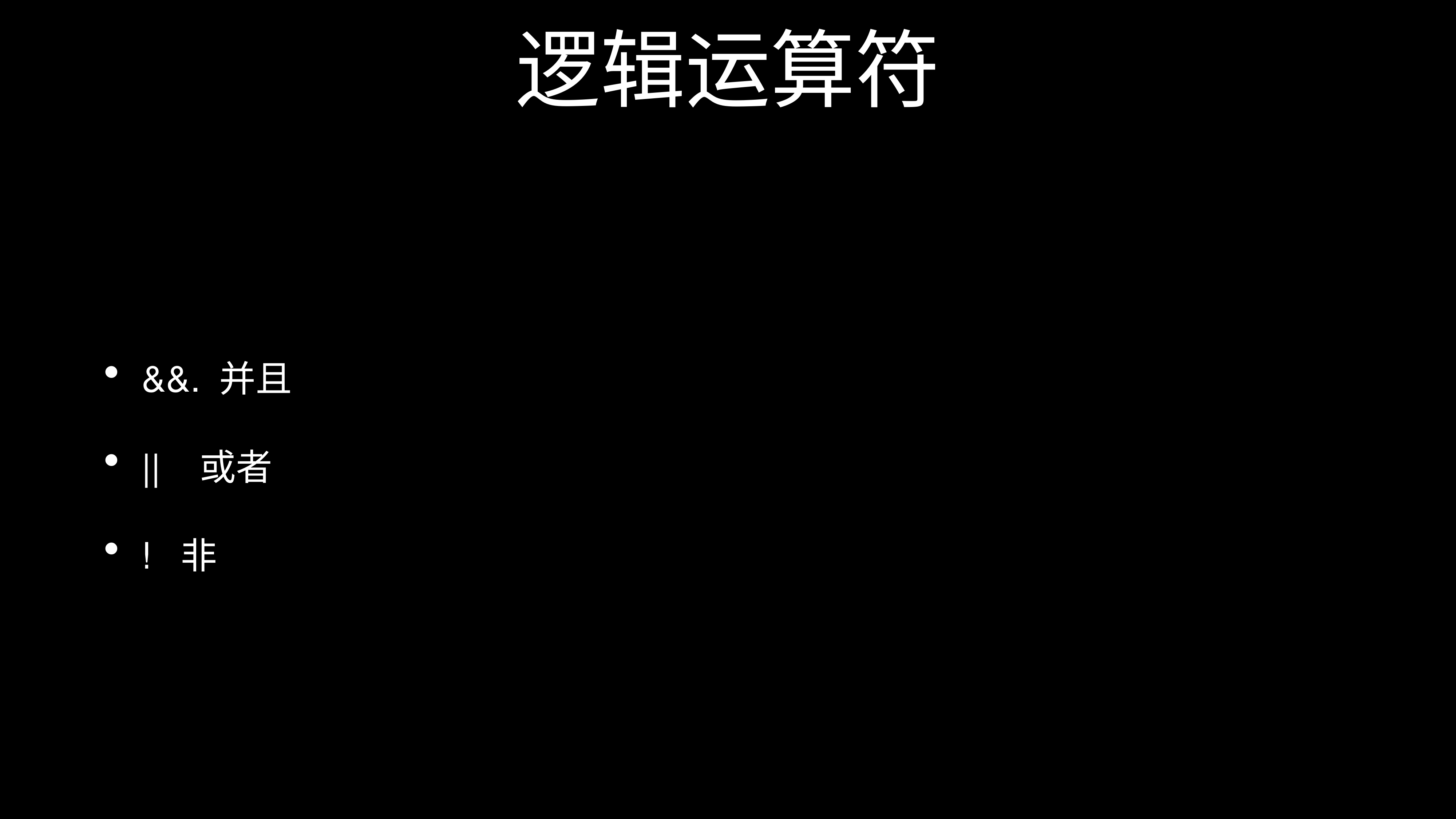

# 逻辑运算符
&&. 并且
||   或者
!  非